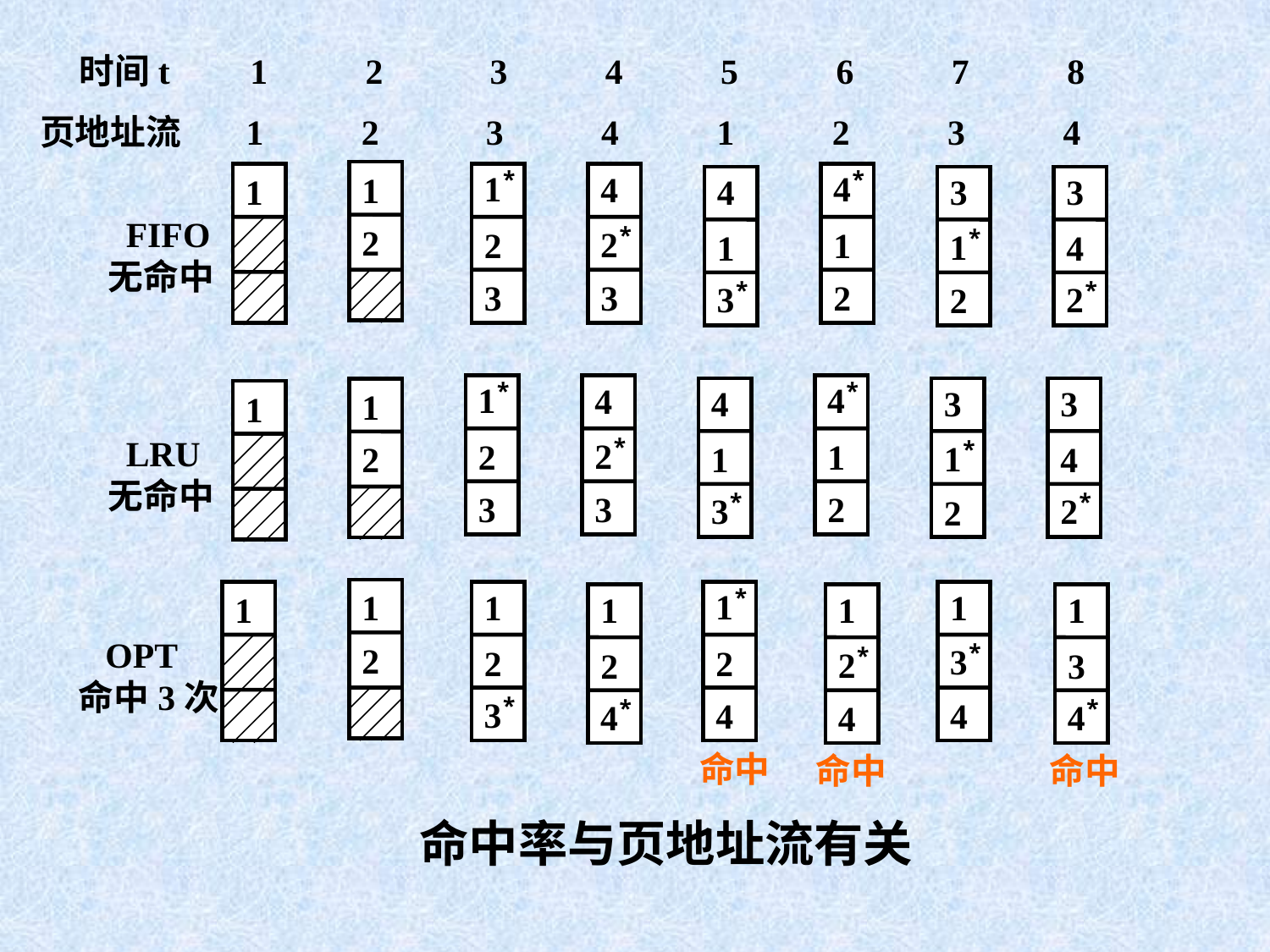

时间t         1           2            3           4           5           6           7           8
页地址流       1           2            3           4           1           2           3           4
1*
4*
4

1

1

4

3
3

  FIFO
无命中
2*
1*

2

2

1

1

4

3*
2*

3

3

2

2

1*
4*
4

4

3
3

1

1
2*
1*
  LRU
无命中

2

1

1

4

2

3*
2*

3

3

2

2

1*
1
1

1

1

1

1

1

   OPT
命中3次
3*
2*

2

2

2

2

3

3*
4*
4*

4

4

4

命中
命中
命中
    命中率与页地址流有关